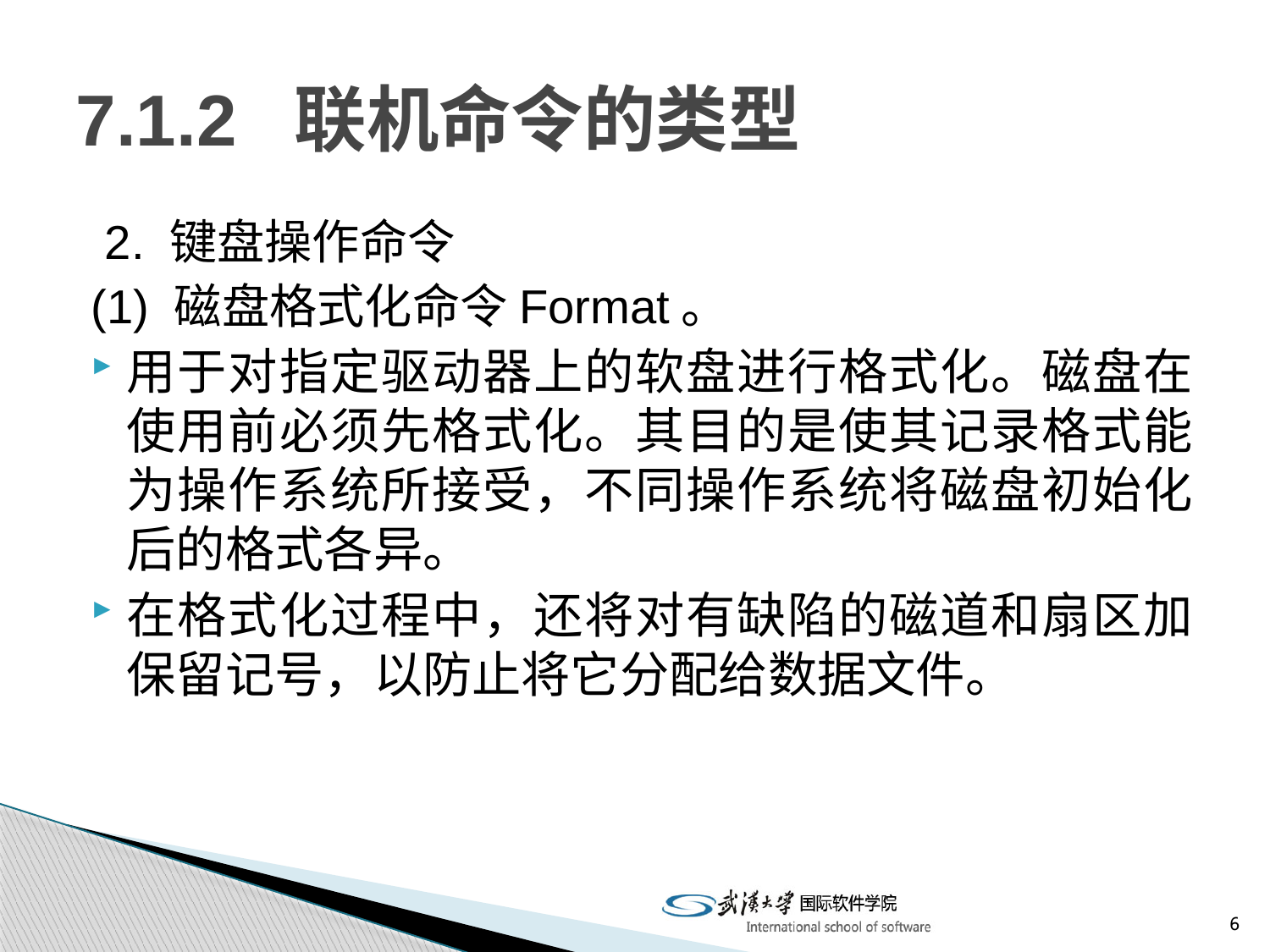

# 7.1.2  联机命令的类型
 2. 键盘操作命令
(1) 磁盘格式化命令Format。
用于对指定驱动器上的软盘进行格式化。磁盘在使用前必须先格式化。其目的是使其记录格式能为操作系统所接受，不同操作系统将磁盘初始化后的格式各异。
在格式化过程中，还将对有缺陷的磁道和扇区加保留记号，以防止将它分配给数据文件。
6